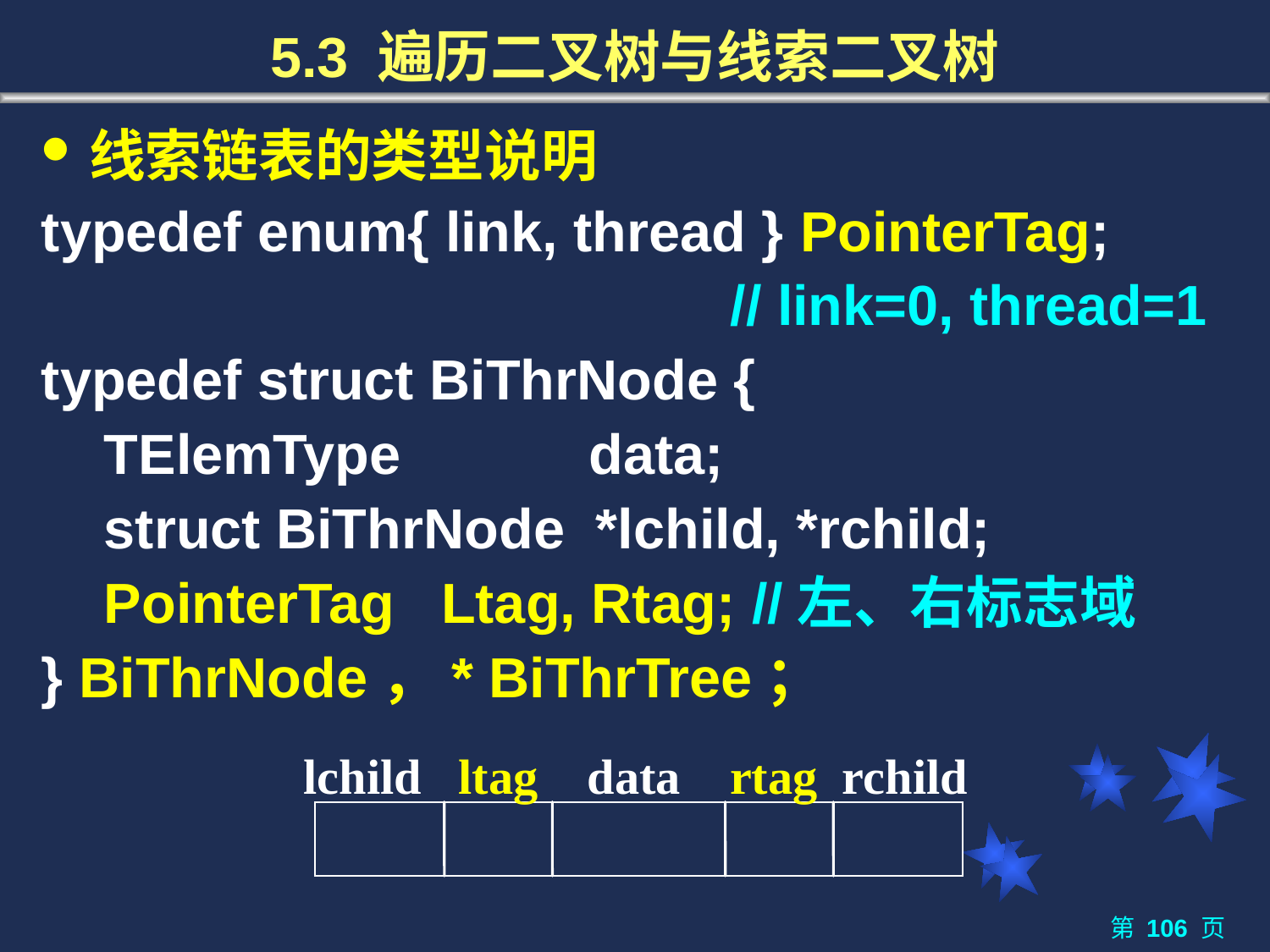

# 5.3 遍历二叉树与线索二叉树
线索链表的类型说明
typedef enum{ link, thread } PointerTag;
                                            // link=0, thread=1
typedef struct BiThrNode {
    TElemType            data;
    struct BiThrNode  *lchild, *rchild;
    PointerTag   Ltag, Rtag; //左、右标志域
} BiThrNode，* BiThrTree；
 lchild   ltag    data    rtag  rchild

第 106 页